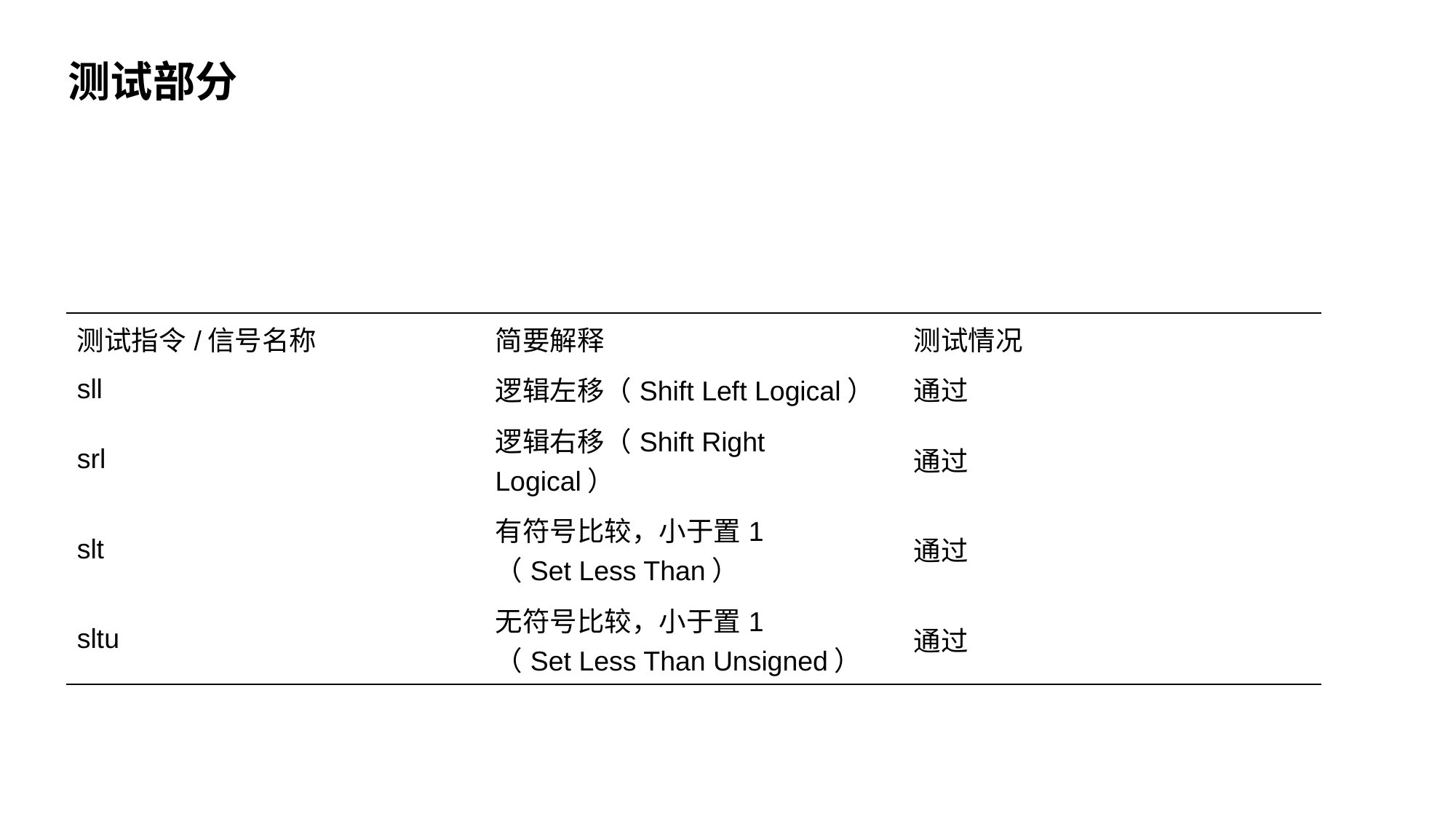

测试部分
| 测试指令/信号名称 | 简要解释 | 测试情况 |
| --- | --- | --- |
| sll | 逻辑左移（Shift Left Logical） | 通过 |
| srl | 逻辑右移（Shift Right Logical） | 通过 |
| slt | 有符号比较，小于置1 （Set Less Than） | 通过 |
| sltu | 无符号比较，小于置1 （Set Less Than Unsigned） | 通过 |